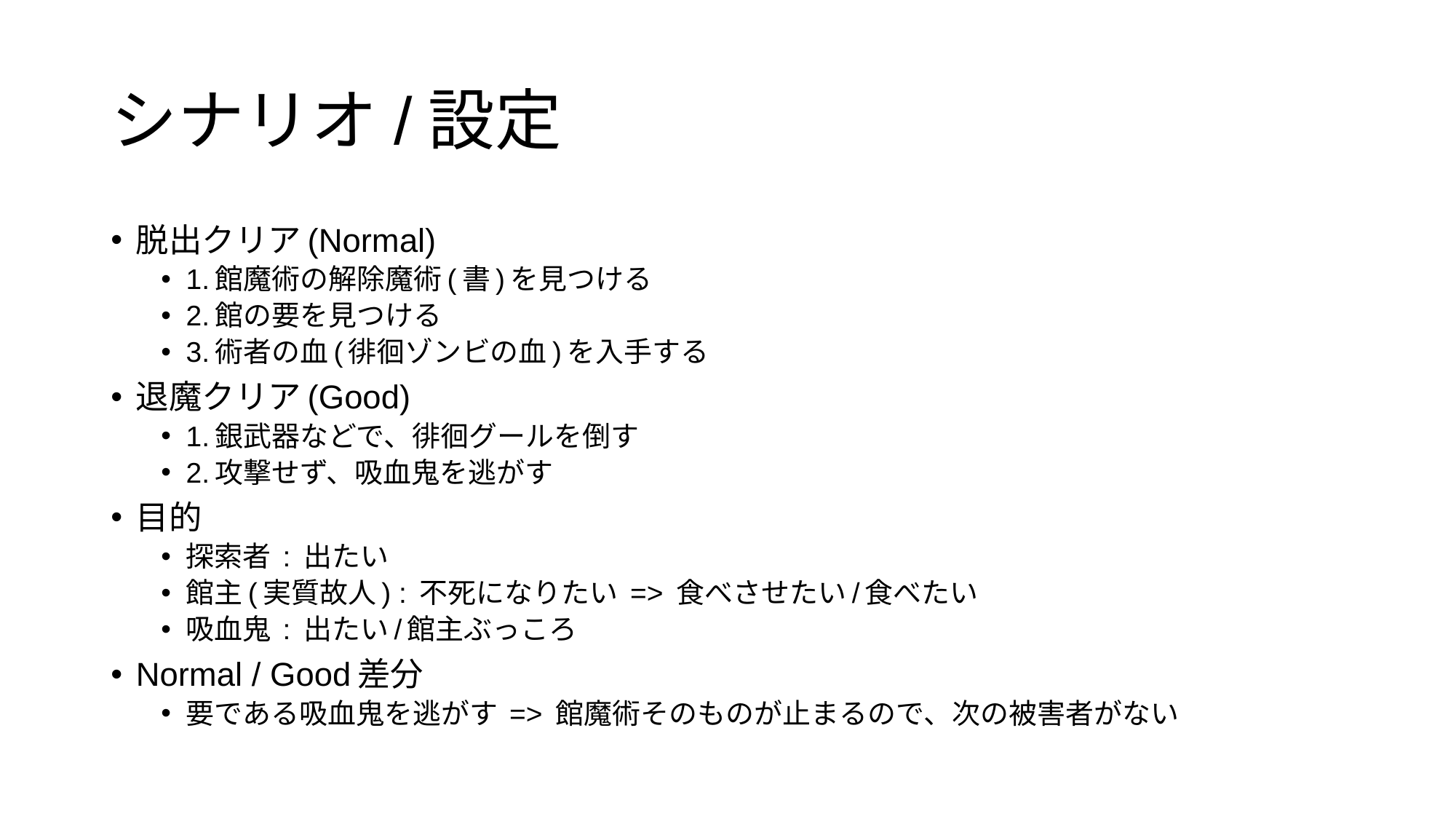

# シナリオ/設定
脱出クリア(Normal)
1.館魔術の解除魔術(書)を見つける
2.館の要を見つける
3.術者の血(徘徊ゾンビの血)を入手する
退魔クリア(Good)
1.銀武器などで、徘徊グールを倒す
2.攻撃せず、吸血鬼を逃がす
目的
探索者 : 出たい
館主(実質故人) : 不死になりたい => 食べさせたい/食べたい
吸血鬼 : 出たい/館主ぶっころ
Normal / Good差分
要である吸血鬼を逃がす => 館魔術そのものが止まるので、次の被害者がない